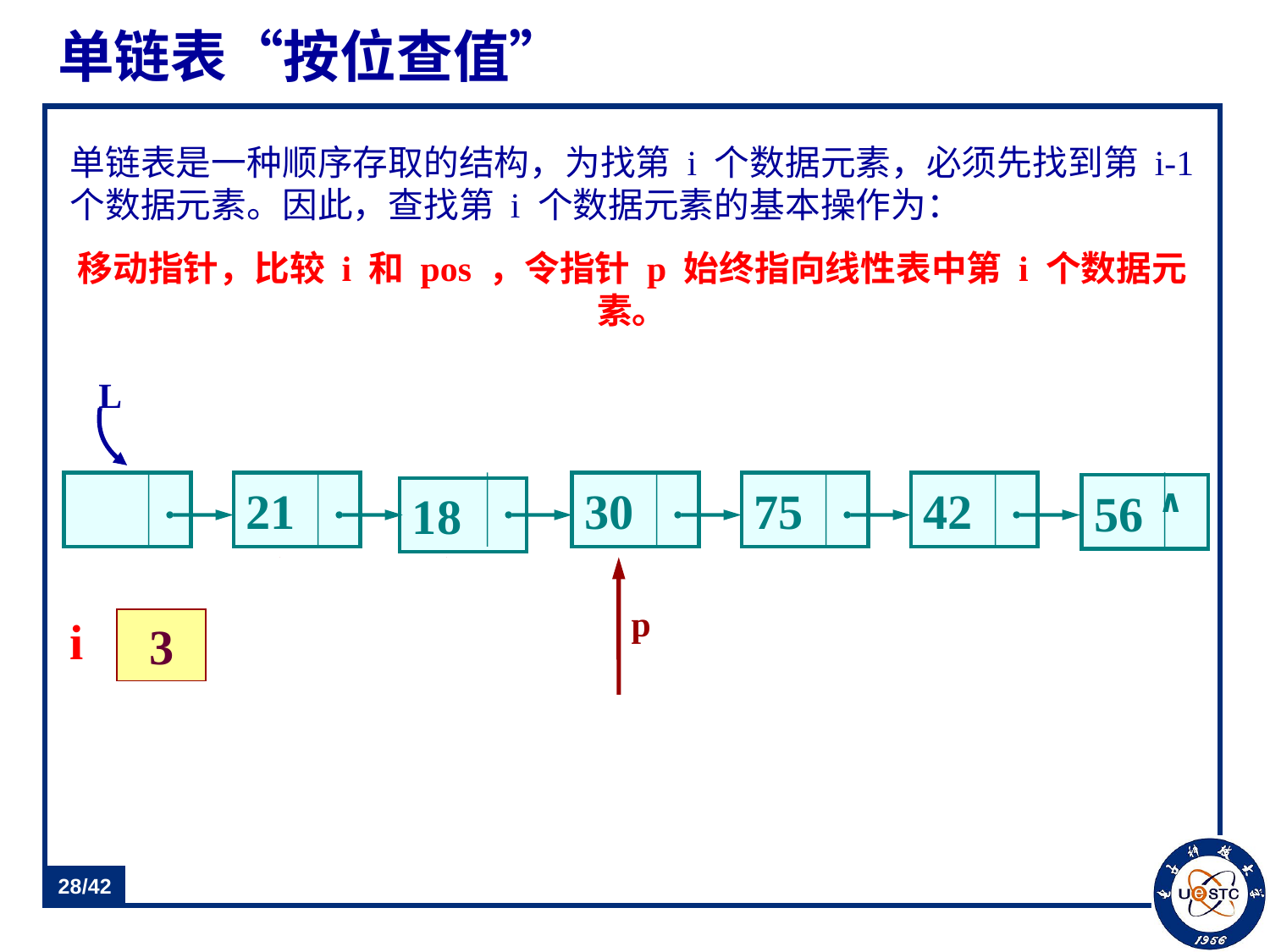

# 单链表“按位查值”
单链表是一种顺序存取的结构，为找第 i 个数据元素，必须先找到第 i-1 个数据元素。因此，查找第 i 个数据元素的基本操作为：
移动指针，比较 i 和 pos ，令指针 p 始终指向线性表中第 i 个数据元素。

L

21

18

30

75

42

∧
56

p

p

p
i
1
2
3
28/42